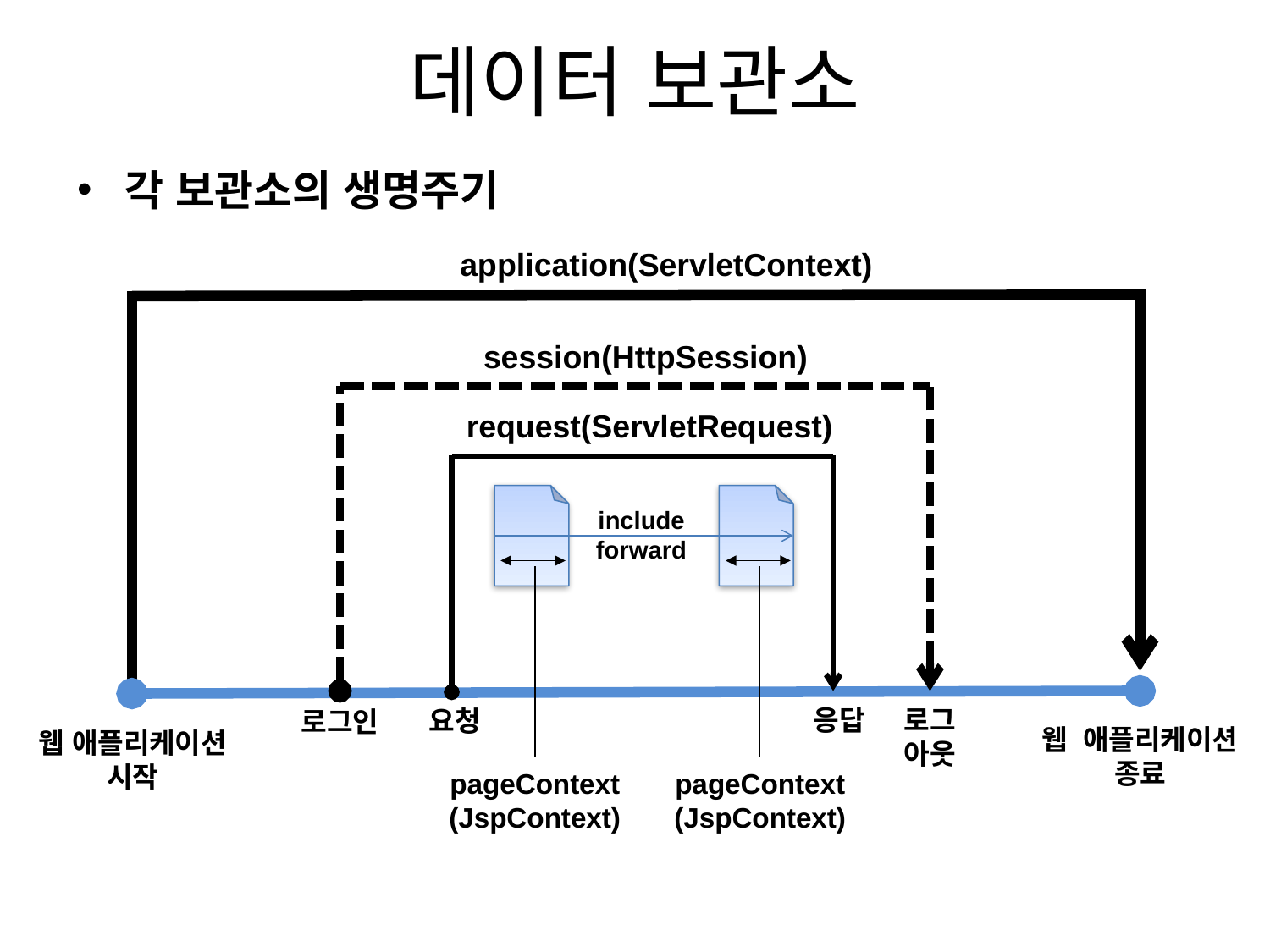

# 데이터 보관소
각 보관소의 생명주기
application(ServletContext)
session(HttpSession)
request(ServletRequest)

include
forward
응답
로그
아웃
요청
로그인
웹  애플리케이션
종료
웹 애플리케이션
시작
pageContext
(JspContext)
pageContext
(JspContext)